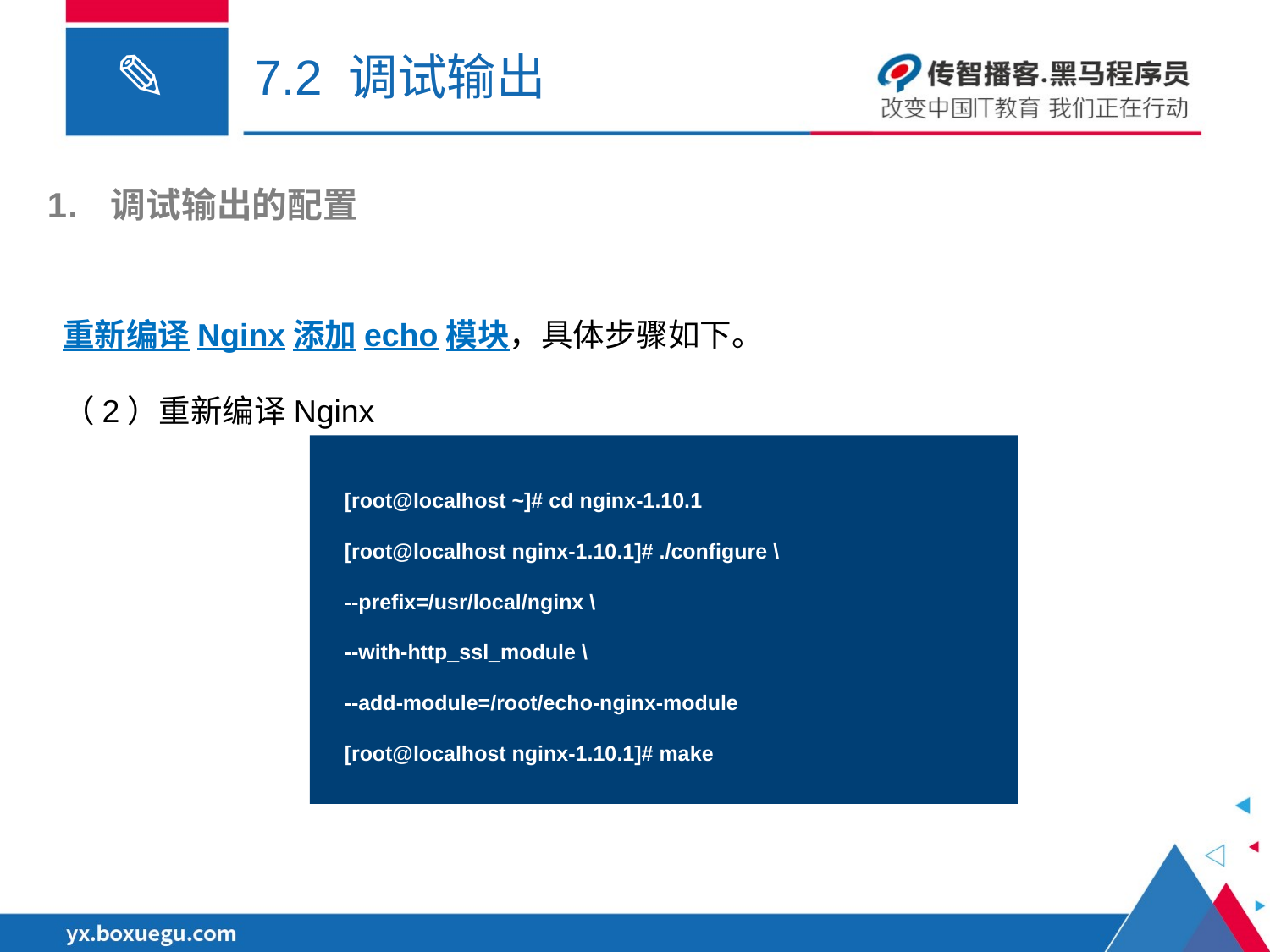

# 7.2 调试输出
调试输出的配置
重新编译Nginx添加echo模块，具体步骤如下。
（2）重新编译Nginx

[root@localhost ~]# cd nginx-1.10.1
[root@localhost nginx-1.10.1]# ./configure \
--prefix=/usr/local/nginx \
--with-http_ssl_module \
--add-module=/root/echo-nginx-module
[root@localhost nginx-1.10.1]# make